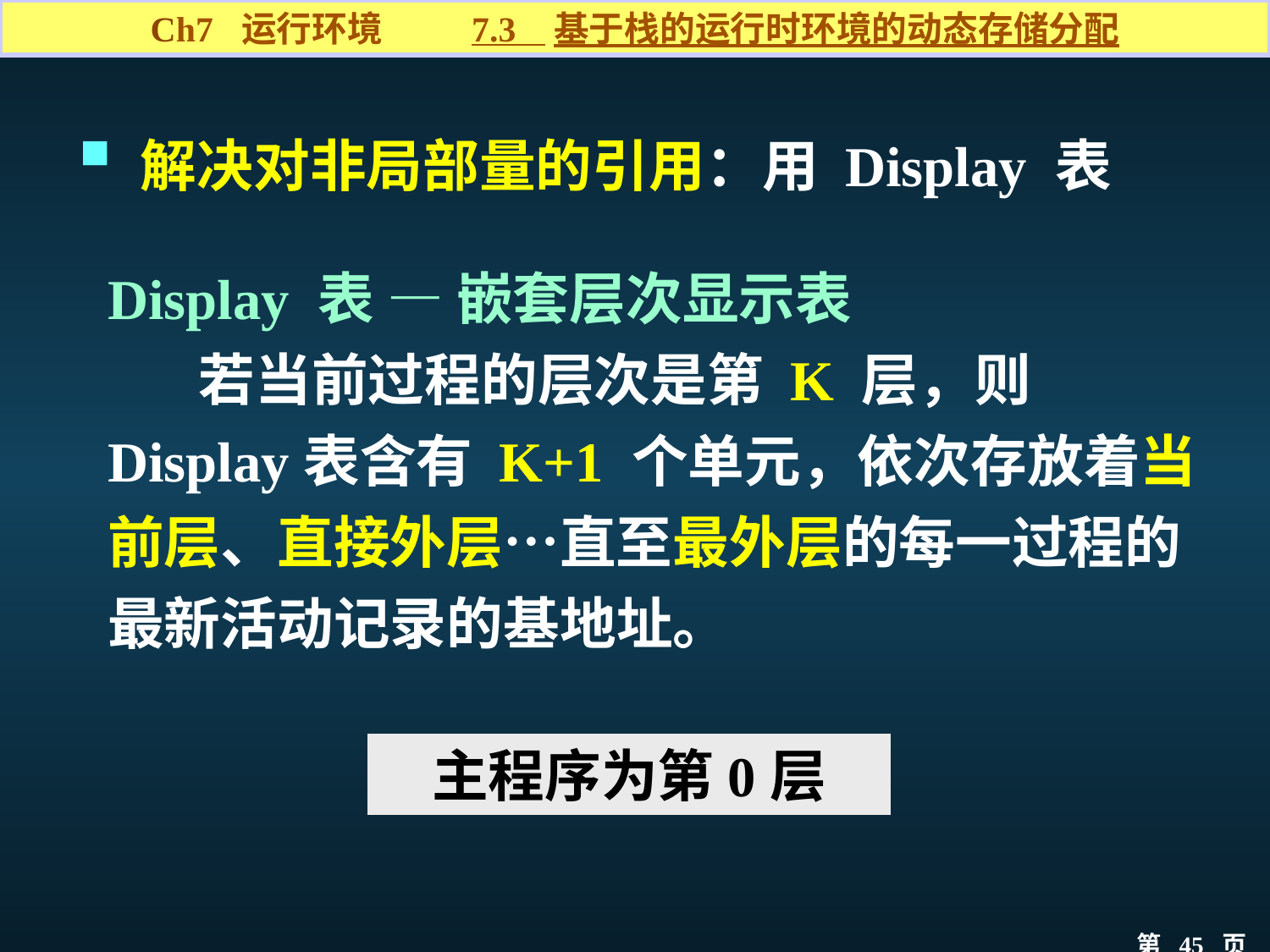

Ch7  运行环境          7.3   基于栈的运行时环境的动态存储分配
# 解决对非局部量的引用：用 Display 表
Display 表 — 嵌套层次显示表
      若当前过程的层次是第 K 层，则 Display表含有 K+1 个单元，依次存放着当前层、直接外层…直至最外层的每一过程的最新活动记录的基地址。
主程序为第0层